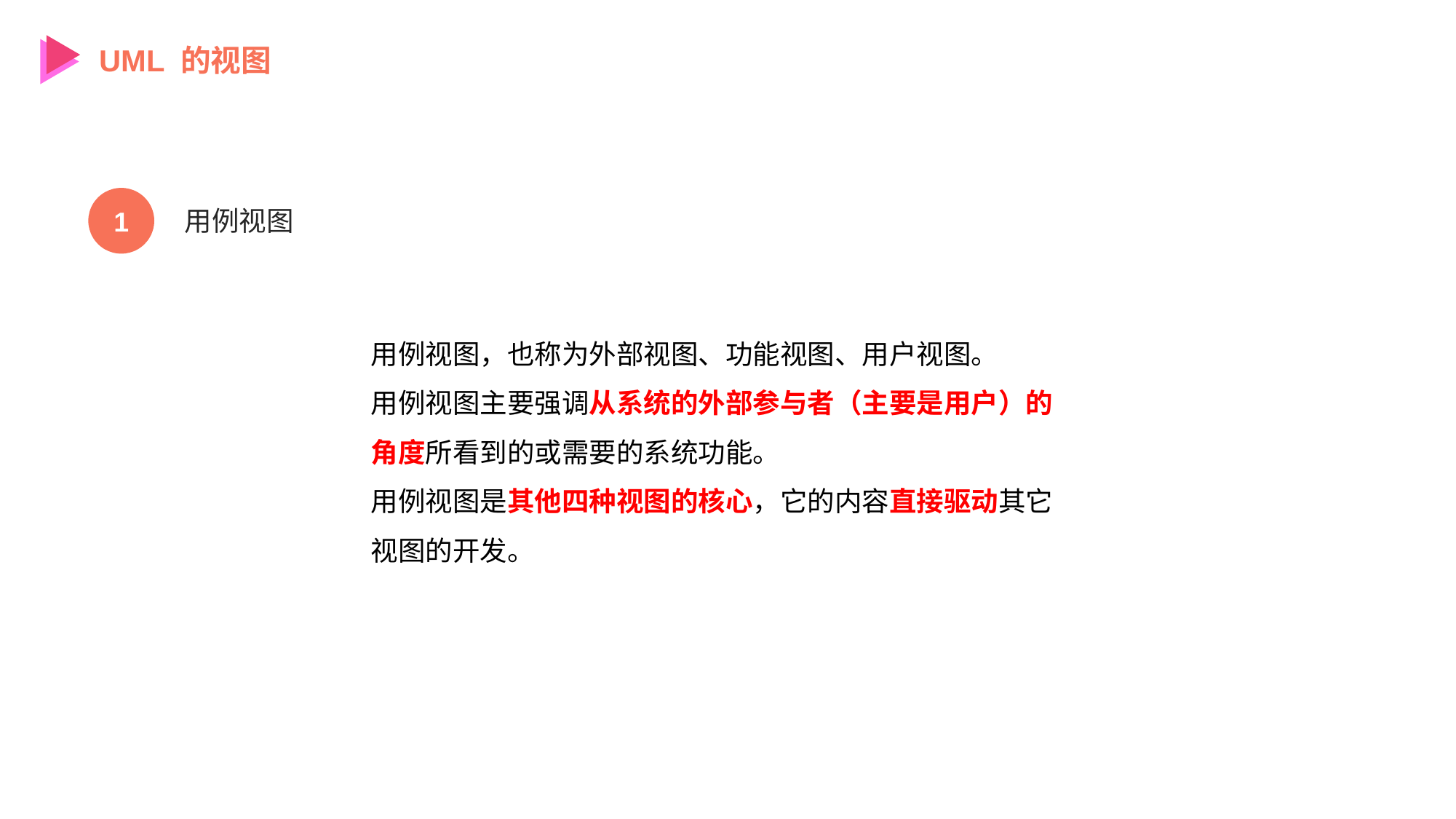

UML 的视图

1
用例视图
用例视图，也称为外部视图、功能视图、用户视图。
用例视图主要强调从系统的外部参与者（主要是用户）的角度所看到的或需要的系统功能。
用例视图是其他四种视图的核心，它的内容直接驱动其它视图的开发。